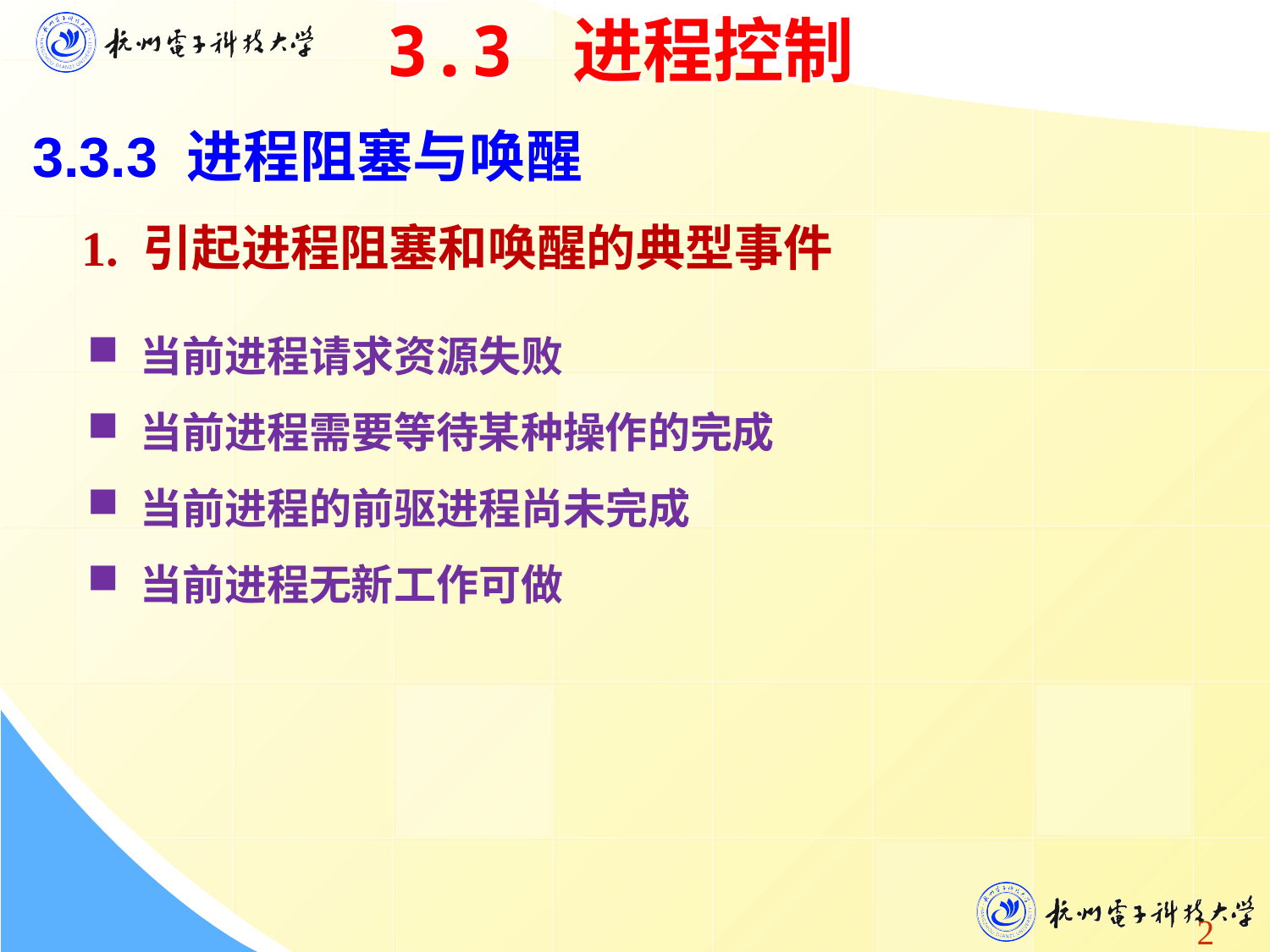

3.3 进程控制
3.3.3 进程阻塞与唤醒
    1. 引起进程阻塞和唤醒的典型事件
 当前进程请求资源失败
 当前进程需要等待某种操作的完成
 当前进程的前驱进程尚未完成
 当前进程无新工作可做
25